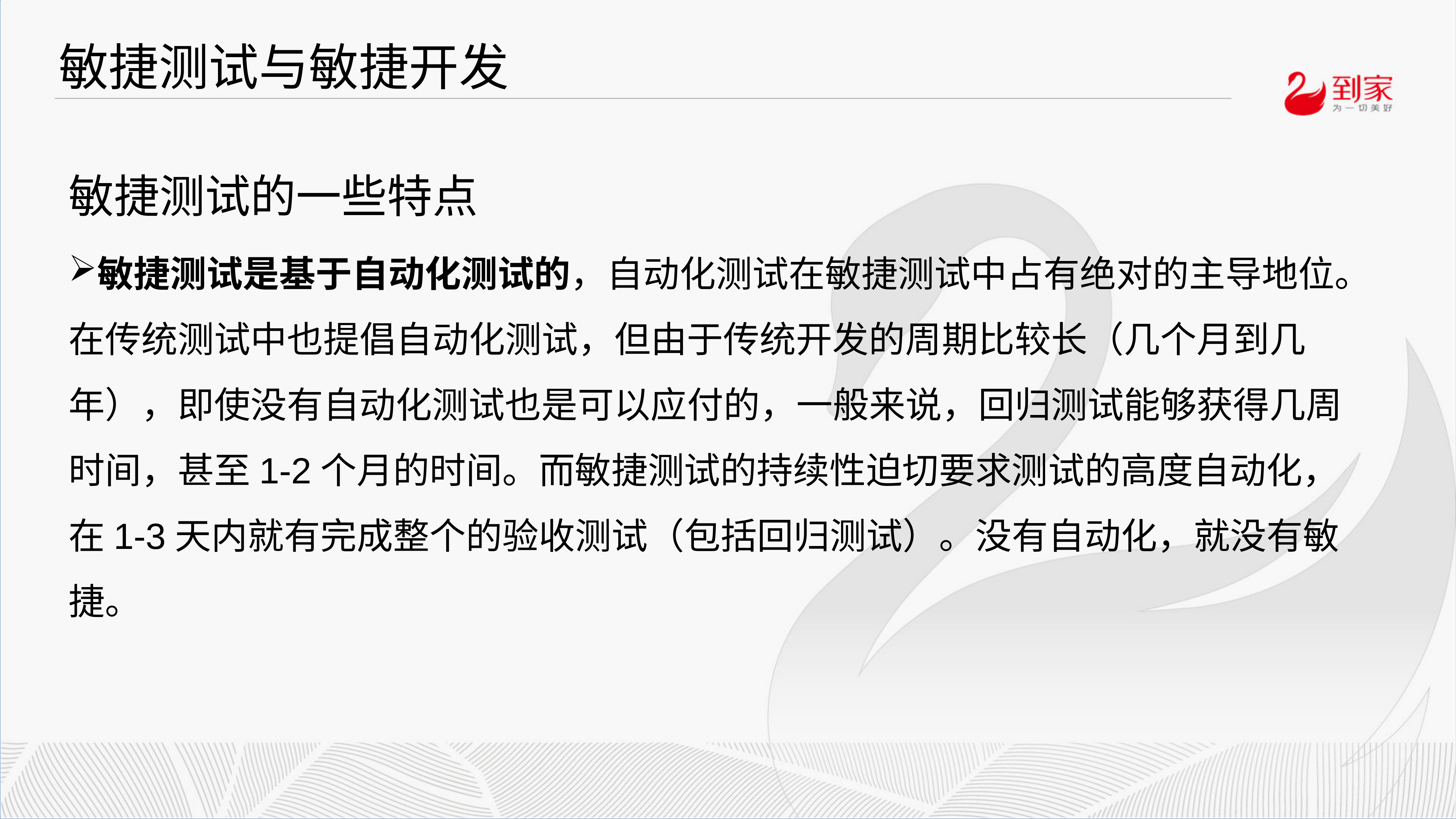

# 敏捷测试与敏捷开发
敏捷测试的一些特点
敏捷测试是基于自动化测试的，自动化测试在敏捷测试中占有绝对的主导地位。在传统测试中也提倡自动化测试，但由于传统开发的周期比较长（几个月到几年），即使没有自动化测试也是可以应付的，一般来说，回归测试能够获得几周时间，甚至1-2个月的时间。而敏捷测试的持续性迫切要求测试的高度自动化，在1-3天内就有完成整个的验收测试（包括回归测试）。没有自动化，就没有敏捷。